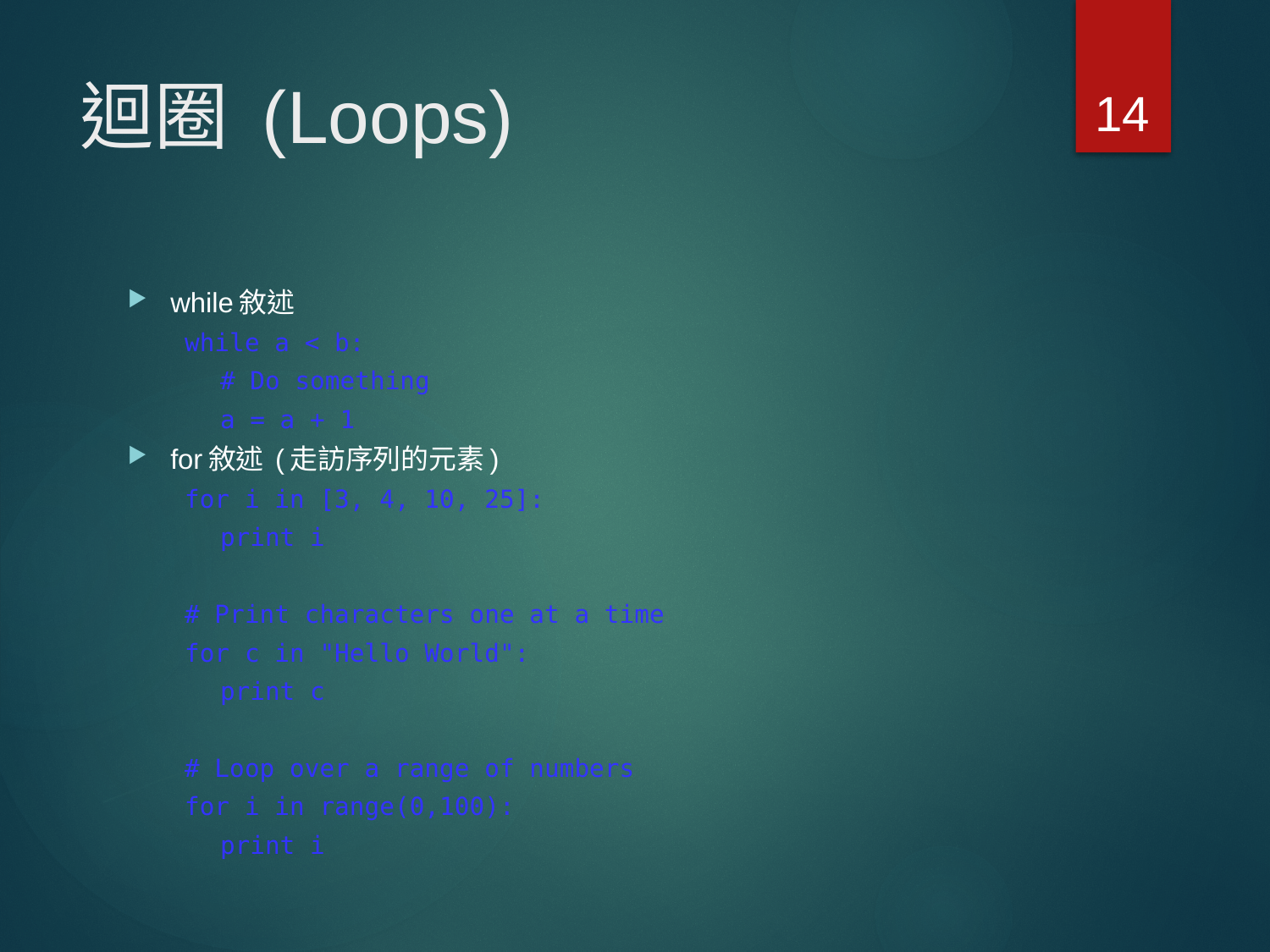

14
# 迴圈 (Loops)
while敘述
while a < b:
	# Do something
	a = a + 1
for敘述 (走訪序列的元素)
for i in [3, 4, 10, 25]:
	print i

# Print characters one at a time
for c in "Hello World":
	print c

# Loop over a range of numbers
for i in range(0,100):
	print i